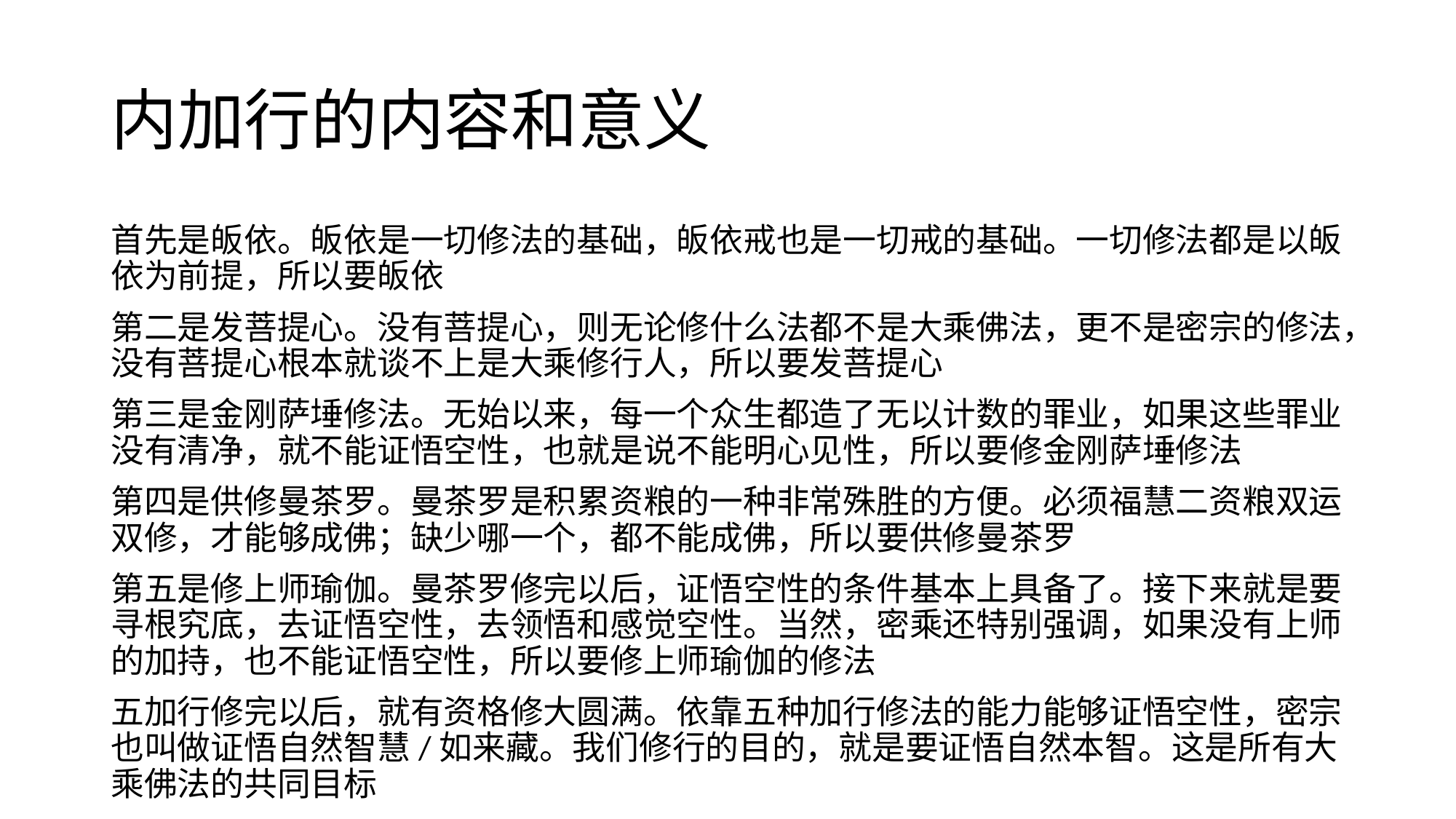

# 内加行的内容和意义
首先是皈依。皈依是一切修法的基础，皈依戒也是一切戒的基础。一切修法都是以皈依为前提，所以要皈依
第二是发菩提心。没有菩提心，则无论修什么法都不是大乘佛法，更不是密宗的修法，没有菩提心根本就谈不上是大乘修行人，所以要发菩提心
第三是金刚萨埵修法。无始以来，每一个众生都造了无以计数的罪业，如果这些罪业没有清净，就不能证悟空性，也就是说不能明心见性，所以要修金刚萨埵修法
第四是供修曼茶罗。曼茶罗是积累资粮的一种非常殊胜的方便。必须福慧二资粮双运双修，才能够成佛；缺少哪一个，都不能成佛，所以要供修曼茶罗
第五是修上师瑜伽。曼茶罗修完以后，证悟空性的条件基本上具备了。接下来就是要寻根究底，去证悟空性，去领悟和感觉空性。当然，密乘还特别强调，如果没有上师的加持，也不能证悟空性，所以要修上师瑜伽的修法
五加行修完以后，就有资格修大圆满。依靠五种加行修法的能力能够证悟空性，密宗也叫做证悟自然智慧/如来藏。我们修行的目的，就是要证悟自然本智。这是所有大乘佛法的共同目标